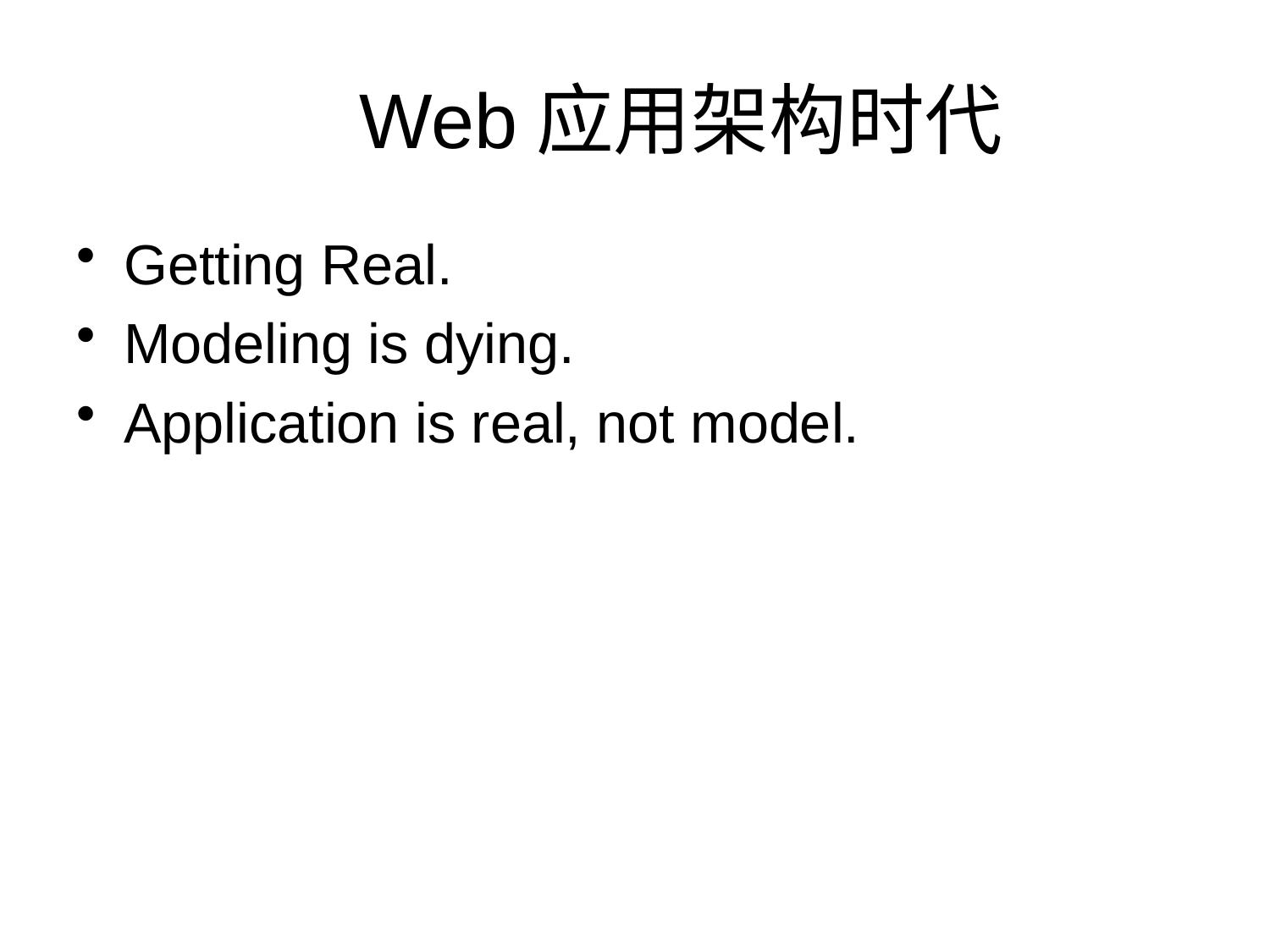

# Web应用架构时代
Getting Real.
Modeling is dying.
Application is real, not model.